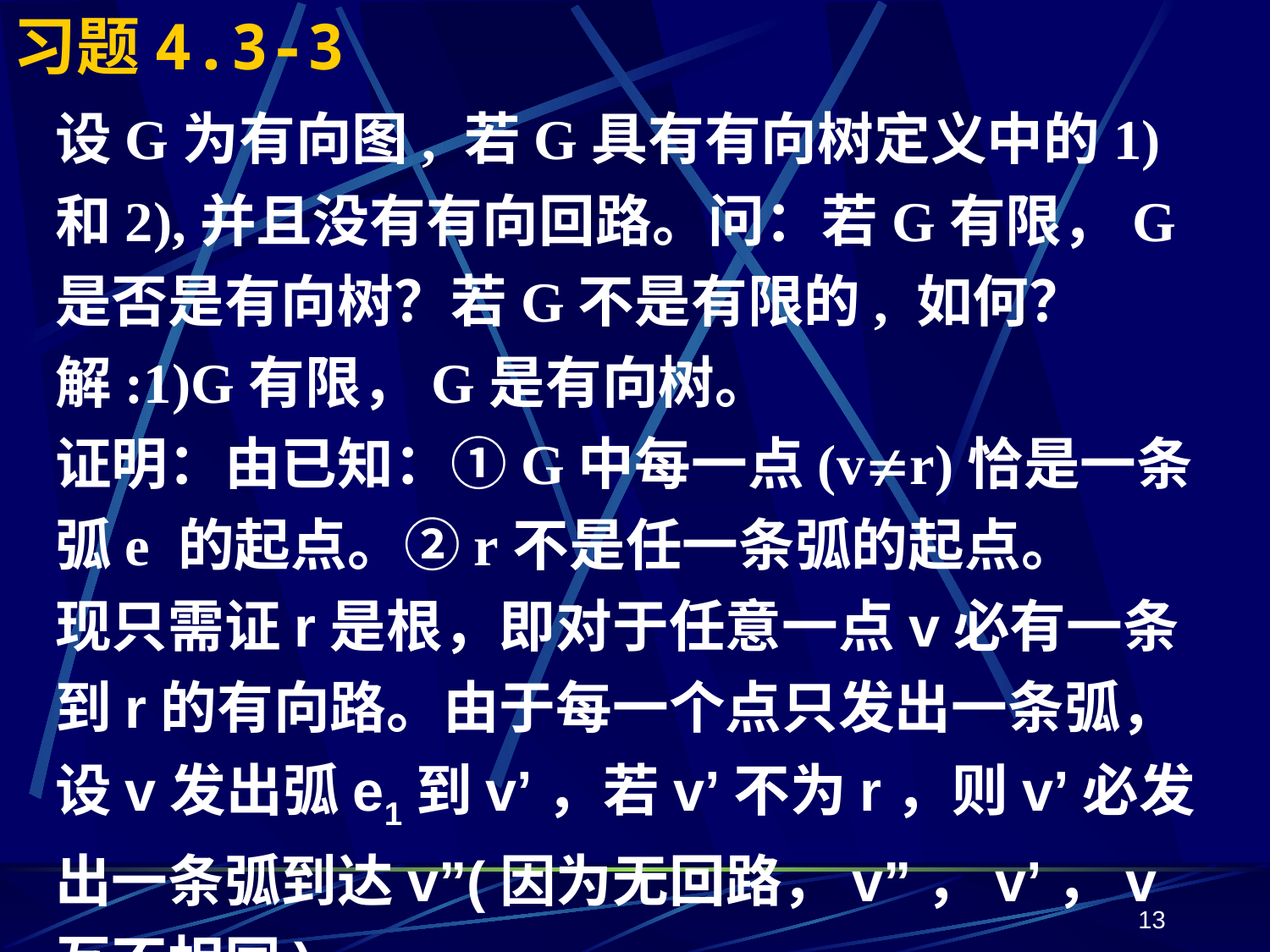

# 习题4.3-3
设G为有向图, 若G具有有向树定义中的1)和2),并且没有有向回路。问：若G有限，G是否是有向树？若G不是有限的, 如何？
解:1)G有限，G是有向树。
证明：由已知：①G中每一点(v≠r)恰是一条弧e 的起点。②r不是任一条弧的起点。
现只需证r是根，即对于任意一点v必有一条到r的有向路。由于每一个点只发出一条弧，设v发出弧e1到v’，若v’不为r，则v’必发出一条弧到达v”(因为无回路，v”，v’，v互不相同)。

13